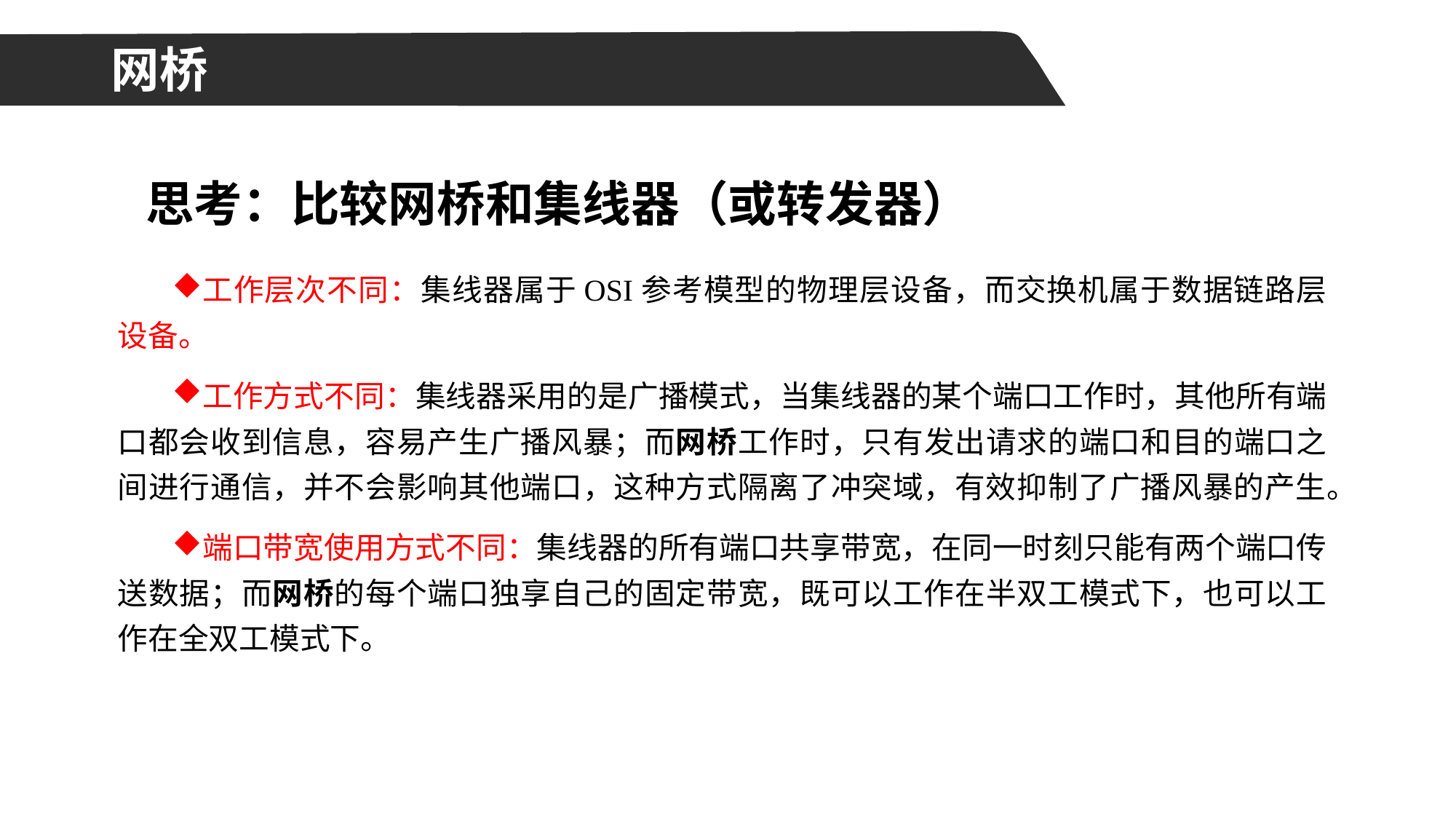

网桥
# 思考：比较网桥和集线器（或转发器）
工作层次不同：集线器属于OSI参考模型的物理层设备，而交换机属于数据链路层设备。
工作方式不同：集线器采用的是广播模式，当集线器的某个端口工作时，其他所有端口都会收到信息，容易产生广播风暴；而网桥工作时，只有发出请求的端口和目的端口之间进行通信，并不会影响其他端口，这种方式隔离了冲突域，有效抑制了广播风暴的产生。
端口带宽使用方式不同：集线器的所有端口共享带宽，在同一时刻只能有两个端口传送数据；而网桥的每个端口独享自己的固定带宽，既可以工作在半双工模式下，也可以工作在全双工模式下。